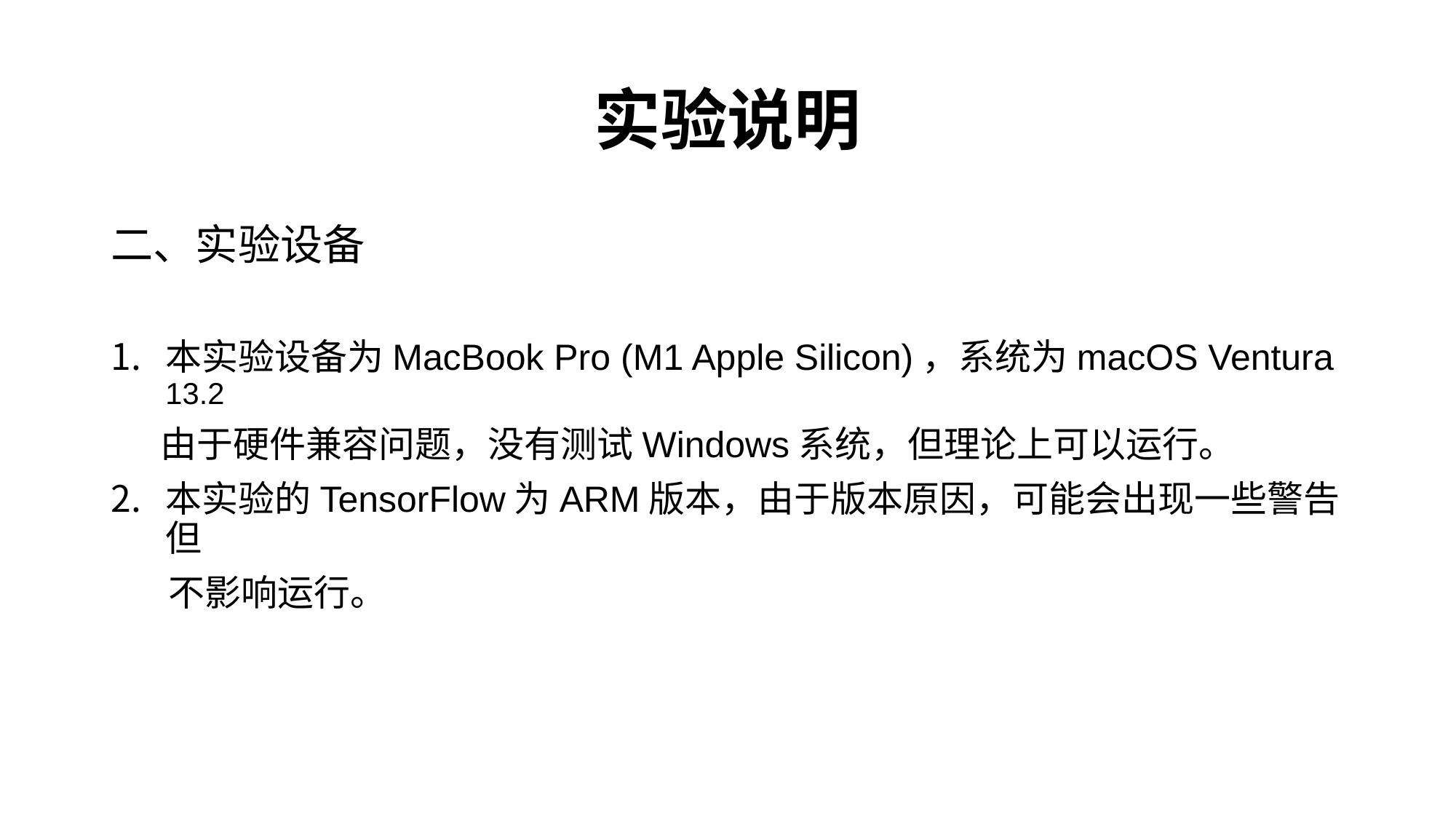

# 实验说明
二、实验设备

本实验设备为MacBook Pro (M1 Apple Silicon)，系统为macOS Ventura 13.2
     由于硬件兼容问题，没有测试Windows系统，但理论上可以运行。
本实验的TensorFlow为ARM版本，由于版本原因，可能会出现一些警告但
      不影响运行。